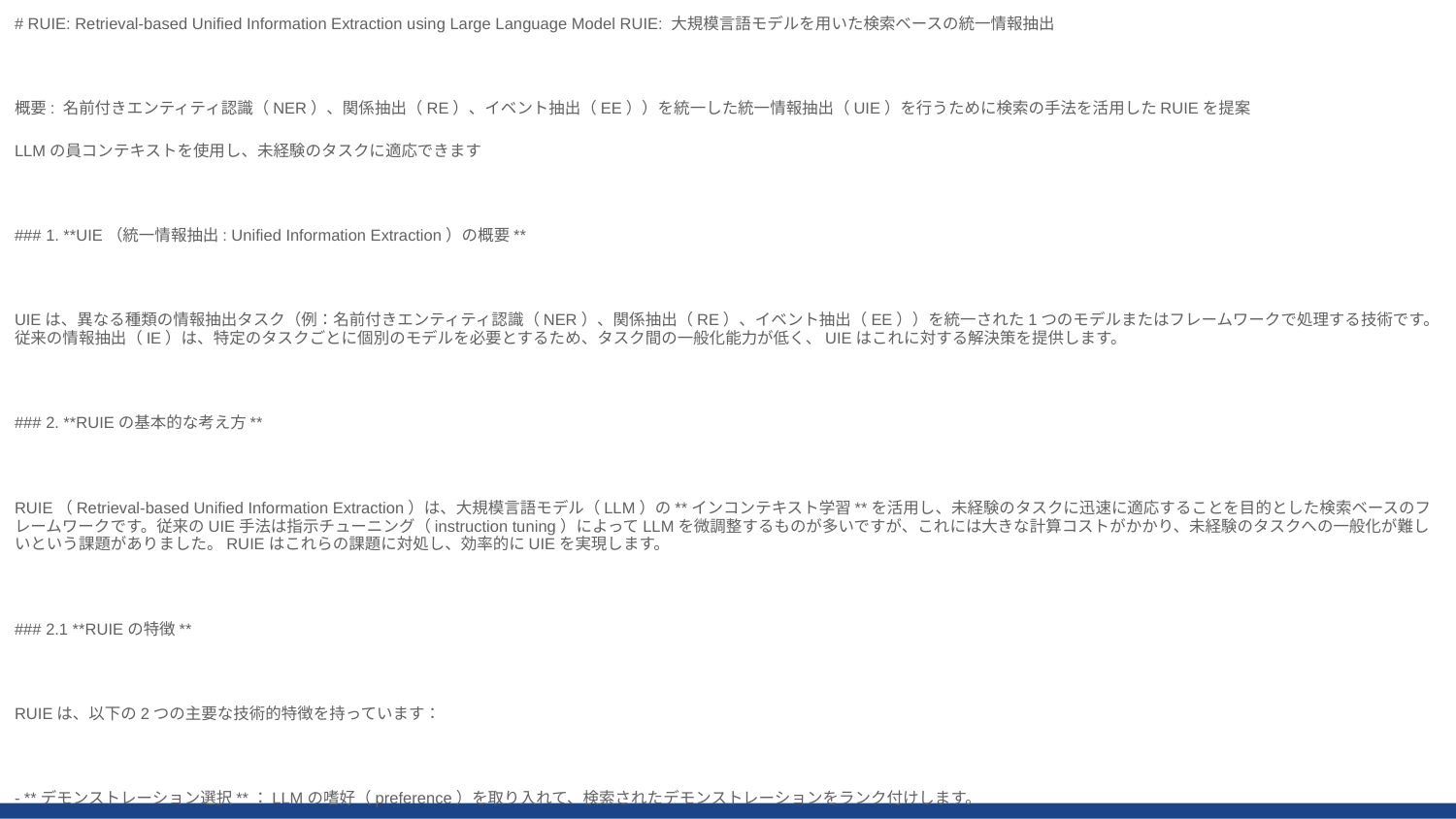

# RUIE: Retrieval-based Unified Information Extraction using Large Language Model RUIE: 大規模言語モデルを用いた検索ベースの統一情報抽出

概要: 名前付きエンティティ認識（NER）、関係抽出（RE）、イベント抽出（EE））を統一した統一情報抽出（UIE）を行うために検索の手法を活用したRUIEを提案
LLMの員コンテキストを使用し、未経験のタスクに適応できます

### 1. **UIE（統一情報抽出: Unified Information Extraction）の概要**

UIEは、異なる種類の情報抽出タスク（例：名前付きエンティティ認識（NER）、関係抽出（RE）、イベント抽出（EE））を統一された1つのモデルまたはフレームワークで処理する技術です。従来の情報抽出（IE）は、特定のタスクごとに個別のモデルを必要とするため、タスク間の一般化能力が低く、UIEはこれに対する解決策を提供します。

### 2. **RUIEの基本的な考え方**

RUIE（Retrieval-based Unified Information Extraction）は、大規模言語モデル（LLM）の**インコンテキスト学習**を活用し、未経験のタスクに迅速に適応することを目的とした検索ベースのフレームワークです。従来のUIE手法は指示チューニング（instruction tuning）によってLLMを微調整するものが多いですが、これには大きな計算コストがかかり、未経験のタスクへの一般化が難しいという課題がありました。RUIEはこれらの課題に対処し、効率的にUIEを実現します。

### 2.1 **RUIEの特徴**

RUIEは、以下の2つの主要な技術的特徴を持っています：

- **デモンストレーション選択**：LLMの嗜好（preference）を取り入れて、検索されたデモンストレーションをランク付けします。
- **キーワード強化型報酬モデル**：クエリとデモンストレーションの間の細かい情報の関連性を捉えるため、キーワードを利用した報酬モデルを設計し、タスクごとのフィードバックを強化します。

### 3. **技術的手法の詳細**

### 3.1 **LLMの嗜好を用いたサンプルスコアリング**

RUIEでは、LLMを利用して、クエリに最適なデモンストレーションを選択します。従来の手法では、クエリとデモンストレーションの間のテキストの類似度だけを考慮していましたが、RUIEはLLMが好むデモンストレーション（つまり、LLMが最も正確な結果を出せるもの）を特定するために、**トークンレベルの平均対数尤度**を使用します。このスコアは、入力されたクエリと候補デモンストレーションの組み合わせに基づき、最適なデモンストレーションを選択するために使用されます。

- スコア計算式:
Score(s,ei​)=logp(y∣I;xi​;yi​;x)
ここで、sは入力クエリとターゲット、ei​は候補デモンストレーションです。

    Score(s,ei)=log⁡p(y∣I;xi;yi;x)\text{Score}(s, e_i) = \log p(y | I; x_i; y_i; x)

    ss

    eie_i

### 3.2 **キーワード強化型報酬モデル**

クエリとデモンストレーションの関連性を細かい情報単位で評価するために、RUIEはキーワード強化型報酬モデルを導入しています。特に、名前付きエンティティや関係抽出など、精密な情報が重要となるタスクにおいて、入力された文章中の重要なスパン（情報単位）を特定し、それに基づいてデモンストレーションのランキングを行います。これにより、より適切なデモンストレーションが選ばれ、LLMの性能が向上します。

- 報酬モデルの学習は**クロスエントロピー損失**を用いて行われます。
Lreward​=−logexp(s(x′,y′,xi′​,yi′​))+∑j=1n​exp(s(x′,y′,xj′​,yj′​))exp(s(x′,y′,xi′​,yi′​))​

    Lreward=−log⁡exp⁡(s(x′,y′,xi′,yi′))exp⁡(s(x′,y′,xi′,yi′))+∑j=1nexp⁡(s(x′,y′,xj′,yj′))L_{\text{reward}} = - \log \frac{\exp(s(x', y', x_i', y_i'))}{\exp(s(x', y', x_i', y_i')) + \sum_{j=1}^{n} \exp(s(x', y', x_j', y_j'))}

### 3.3 **バイエンコーダー型リトリーバーの訓練**

実際の推論フェーズでは、RUIEはバイエンコーダー（bi-encoder）を用いて、高速で効率的に関連するデモンストレーションを検索します。バイエンコーダーは、クエリとデモンストレーションをそれぞれ独立してエンコードし、その後、クエリとデモンストレーションのベクトル間のコサイン類似度を計算します。これにより、LLMに供給する最適なデモンストレーションが選ばれます。

- コサイン類似度によるスコアリング:
Score(x,ei′​)=cos(hx​,hei′​​)
ここで、hx​およびhei′​​はそれぞれクエリとデモンストレーションのエンコードされたベクトルです。

    Score(x,ei′)=cos⁡(hx,hei′)\text{Score}(x, e'_i) = \cos(h_x, h_{e'_i})

    hxh_x

    hei′h_{e'_i}

### 3.4 **対照学習と知識蒸留**

RUIEは、バイエンコーダーの訓練に対照学習（contrastive learning）と知識蒸留（knowledge distillation）を組み合わせた手法を採用しています。対照学習では、LLMが見つけたポジティブおよびネガティブなデモンストレーションのペアを使い、ポジティブなペアの類似度を高め、ネガティブなペアの類似度を低くするように訓練します。さらに、キーワード強化型報酬モデルからの情報を用いて、報酬モデルとリトリーバーの出力分布をKLダイバージェンスで整合させる知識蒸留も行います。

- 最終的な損失関数:
Lretriever​=Ldistill​+αLcontrastive​
ここで、αはハイパーパラメータです。

    Lretriever=Ldistill+αLcontrastiveL_{\text{retriever}} = L_{\text{distill}} + \alpha L_{\text{contrastive}}

    α\alpha

### 4. **実験結果**

RUIEは8つの未経験タスクに対してテストされ、従来の指示チューニング手法や他のリトリーバーと比較して大幅に優れたF1スコアを達成しました。特に、未経験のタスクに対する一般化能力が高く、計算コストも削減されています。

### まとめ

RUIEは、統一情報抽出のための初の訓練可能な検索フレームワークであり、少ない計算リソースで迅速な適応を可能にします。対照学習と知識蒸留の組み合わせにより、従来の検索手法に比べて高い性能を発揮します。